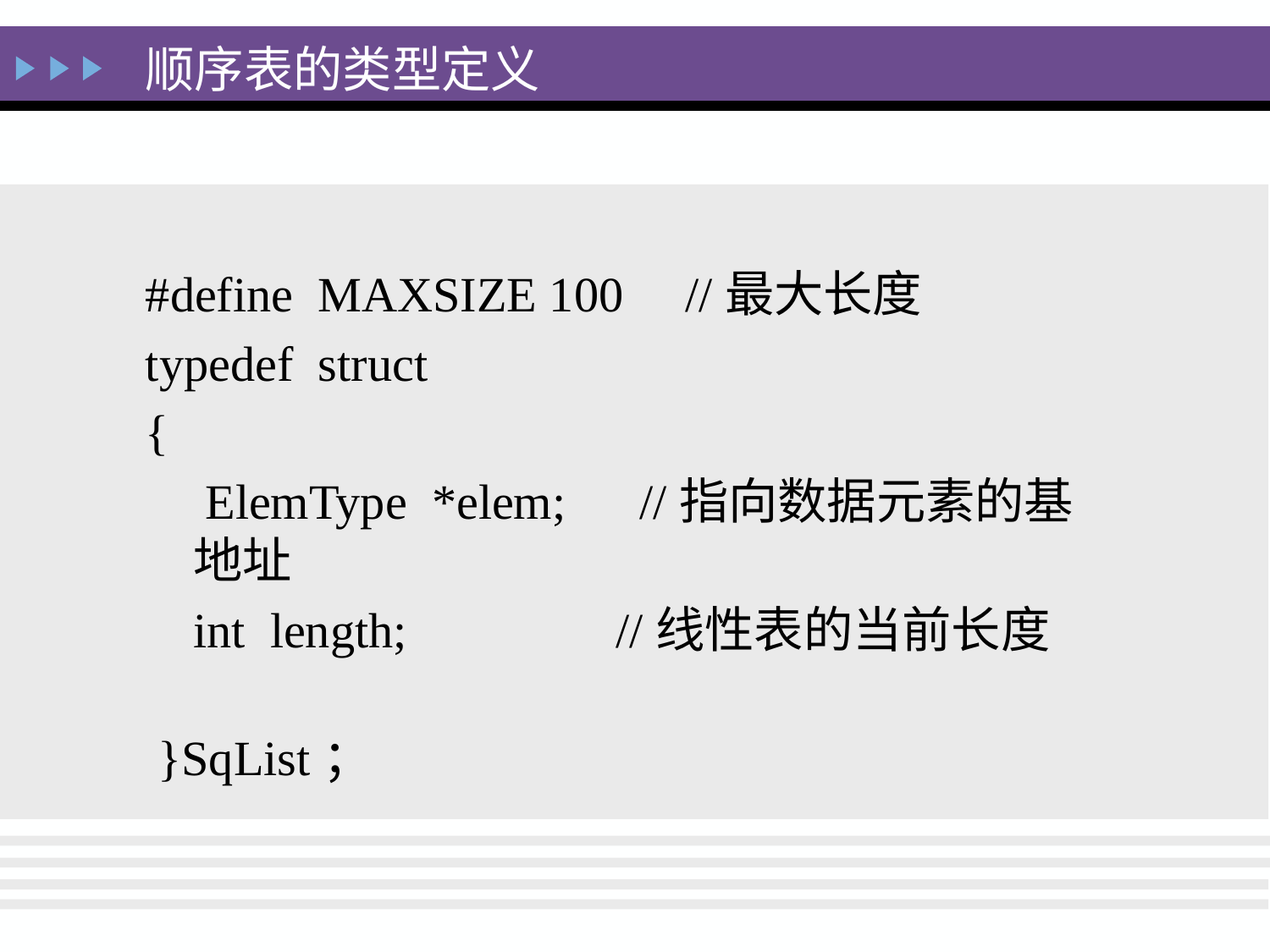

顺序表的类型定义

#define  MAXSIZE 100     //最大长度
typedef  struct
{
 	 ElemType  *elem;      //指向数据元素的基地址
  	int  length;                 //线性表的当前长度
 }SqList；